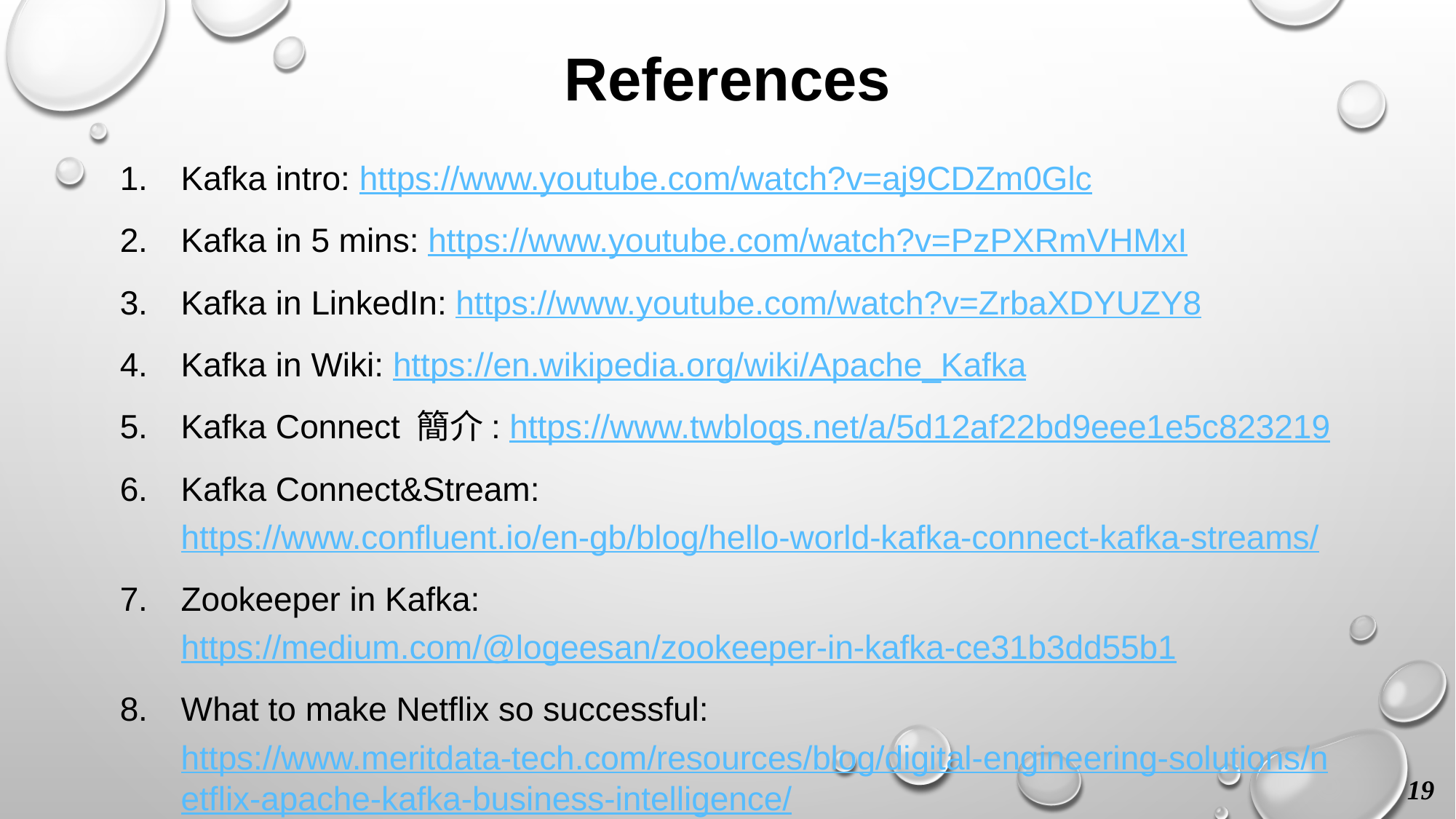

# References
Kafka intro: https://www.youtube.com/watch?v=aj9CDZm0Glc
Kafka in 5 mins: https://www.youtube.com/watch?v=PzPXRmVHMxI
Kafka in LinkedIn: https://www.youtube.com/watch?v=ZrbaXDYUZY8
Kafka in Wiki: https://en.wikipedia.org/wiki/Apache_Kafka
Kafka Connect 簡介: https://www.twblogs.net/a/5d12af22bd9eee1e5c823219
Kafka Connect&Stream: https://www.confluent.io/en-gb/blog/hello-world-kafka-connect-kafka-streams/
Zookeeper in Kafka: https://medium.com/@logeesan/zookeeper-in-kafka-ce31b3dd55b1
What to make Netflix so successful: https://www.meritdata-tech.com/resources/blog/digital-engineering-solutions/netflix-apache-kafka-business-intelligence/

19